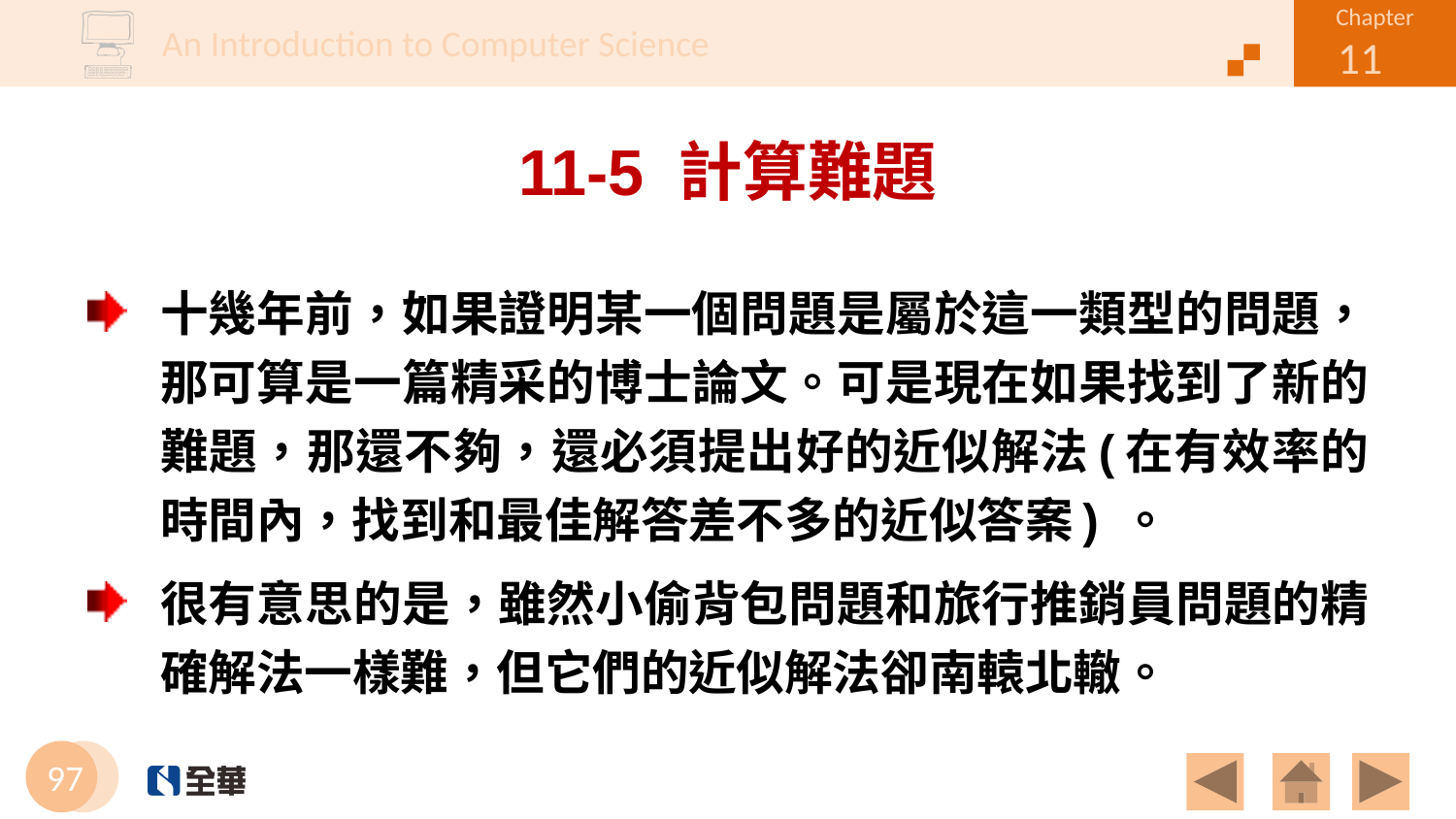

# 11-5 計算難題
十幾年前，如果證明某一個問題是屬於這一類型的問題，那可算是一篇精采的博士論文。可是現在如果找到了新的難題，那還不夠，還必須提出好的近似解法(在有效率的時間內，找到和最佳解答差不多的近似答案) 。
很有意思的是，雖然小偷背包問題和旅行推銷員問題的精確解法一樣難，但它們的近似解法卻南轅北轍。